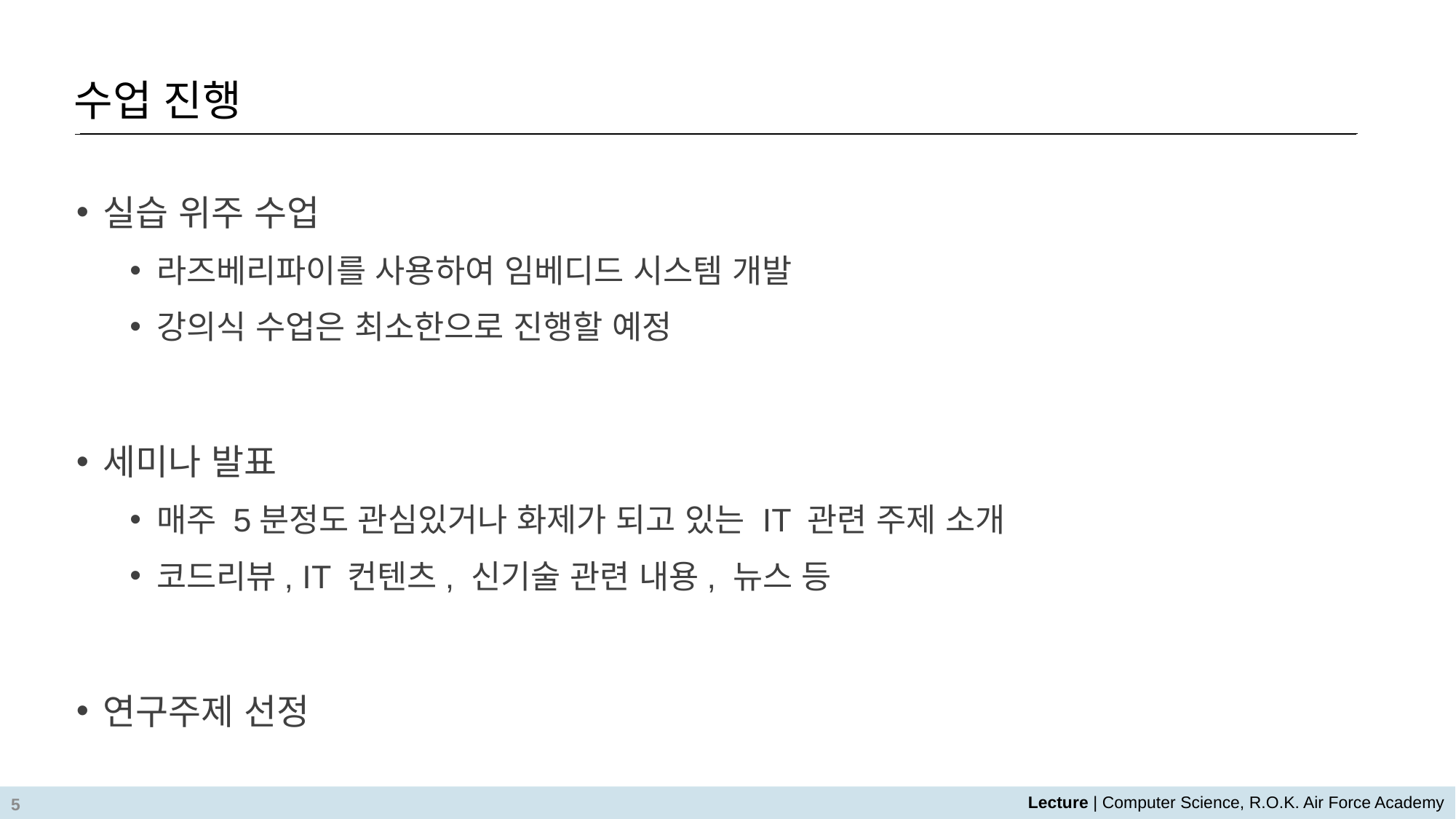

수업 진행
실습 위주 수업
라즈베리파이를 사용하여 임베디드 시스템 개발
강의식 수업은 최소한으로 진행할 예정

세미나 발표
매주 5분정도 관심있거나 화제가 되고 있는 IT 관련 주제 소개
코드리뷰, IT 컨텐츠, 신기술 관련 내용, 뉴스 등

연구주제 선정
5